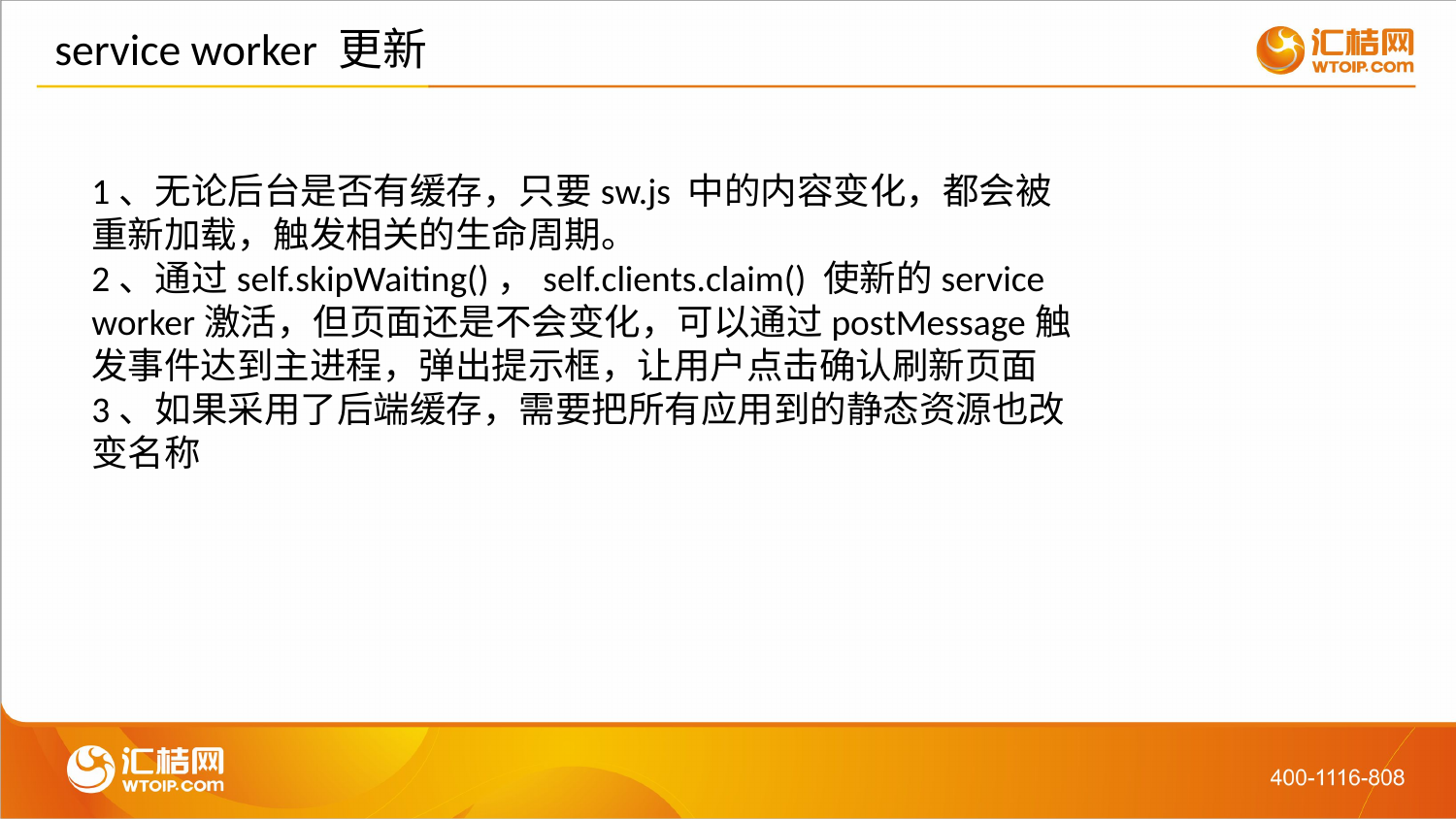

# service worker 更新
1、无论后台是否有缓存，只要sw.js 中的内容变化，都会被重新加载，触发相关的生命周期。
2、通过self.skipWaiting()，self.clients.claim() 使新的service worker激活，但页面还是不会变化，可以通过postMessage触发事件达到主进程，弹出提示框，让用户点击确认刷新页面
3、如果采用了后端缓存，需要把所有应用到的静态资源也改变名称